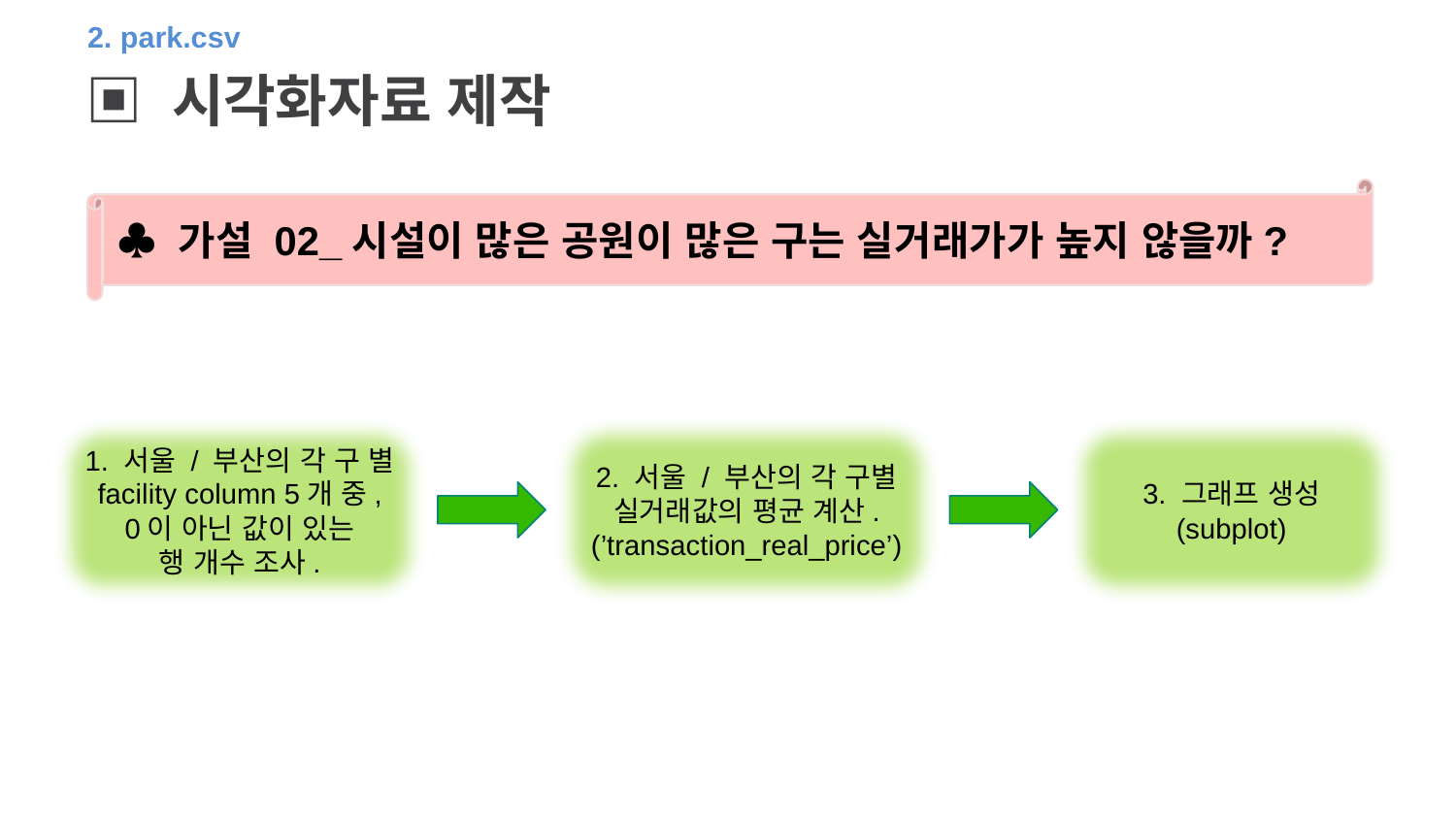

# 2. park.csv
▣ 시각화자료 제작
♣ 가설 02_시설이 많은 공원이 많은 구는 실거래가가 높지 않을까?
1. 서울 / 부산의 각 구 별
facility column 5개 중,
0이 아닌 값이 있는
행 개수 조사.
2. 서울 / 부산의 각 구별
실거래값의 평균 계산.
(’transaction_real_price’)
3. 그래프 생성
(subplot)